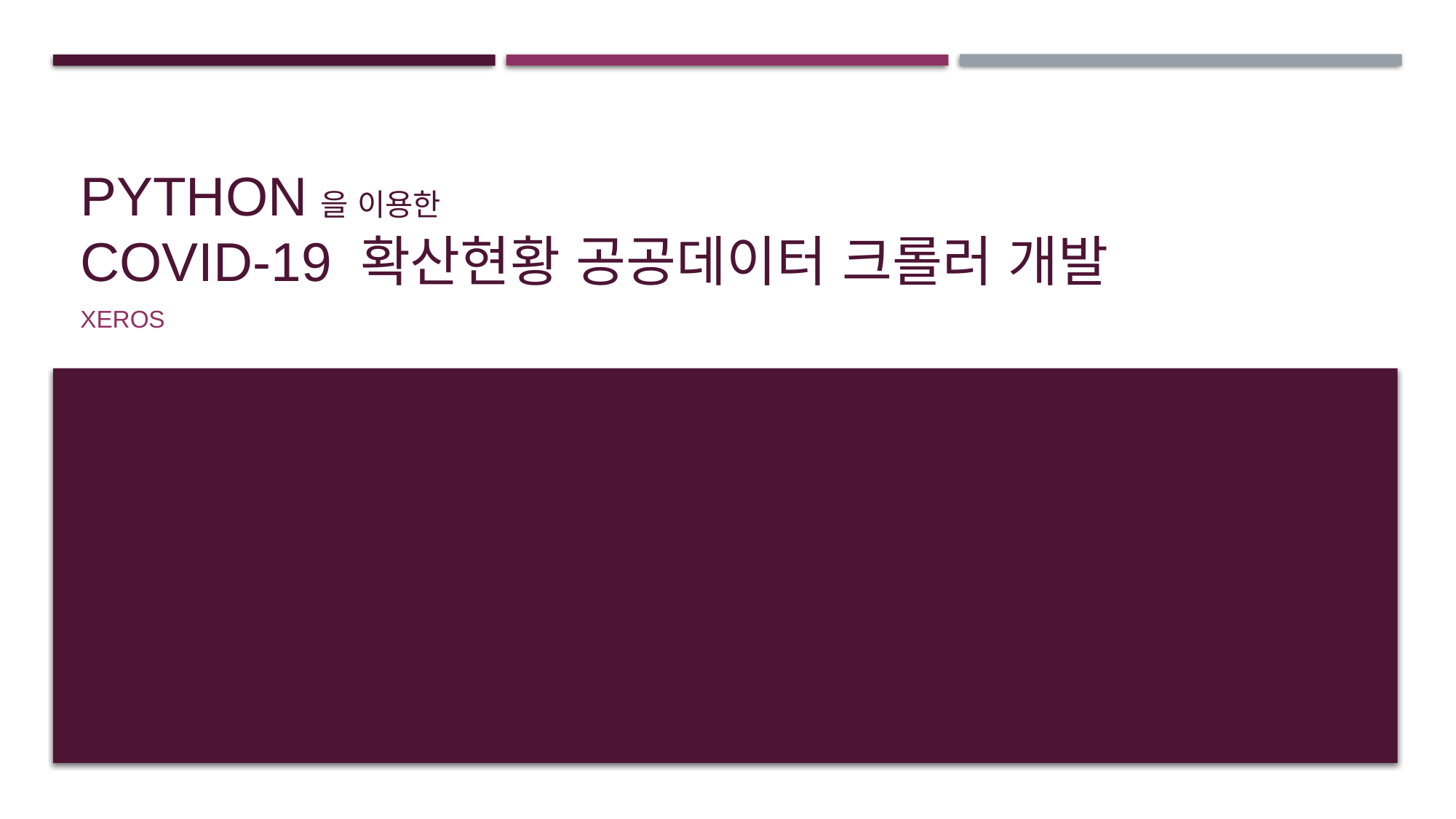

# Python을 이용한 covid-19 확산현황 공공데이터 크롤러 개발
Xeros